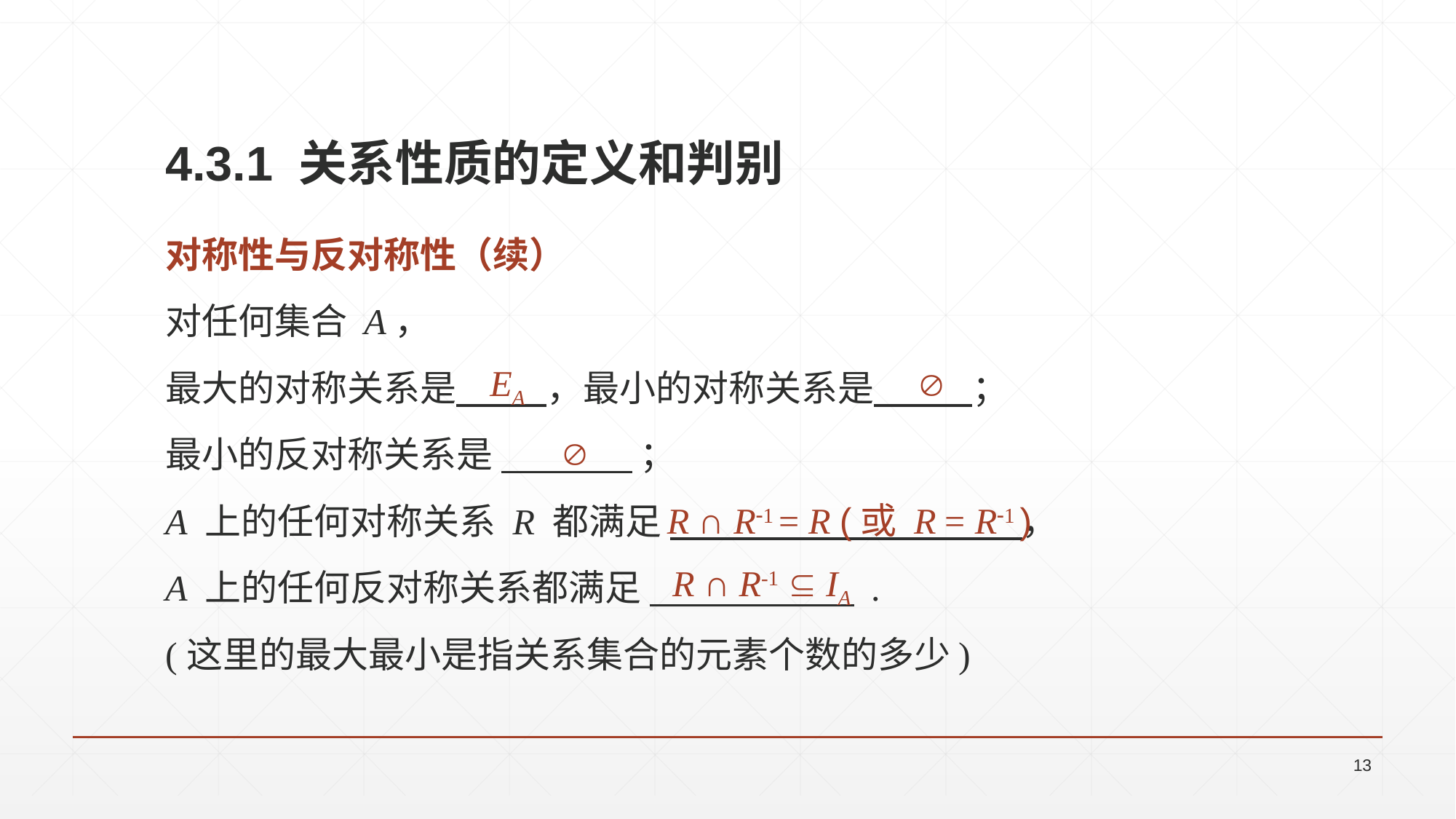

4.3.1 关系性质的定义和判别
对称性与反对称性（续）
对任何集合 A，
最大的对称关系是           ，最小的对称关系是            ；
最小的反对称关系是                  ；
A 上的任何对称关系 R 都满足                                            ，
A 上的任何反对称关系都满足                           .
(这里的最大最小是指关系集合的元素个数的多少)
∅
EA
∅
R ∩ R−1 = R (或 R = R−1 )
R ∩ R-1 ⊆ IA
13